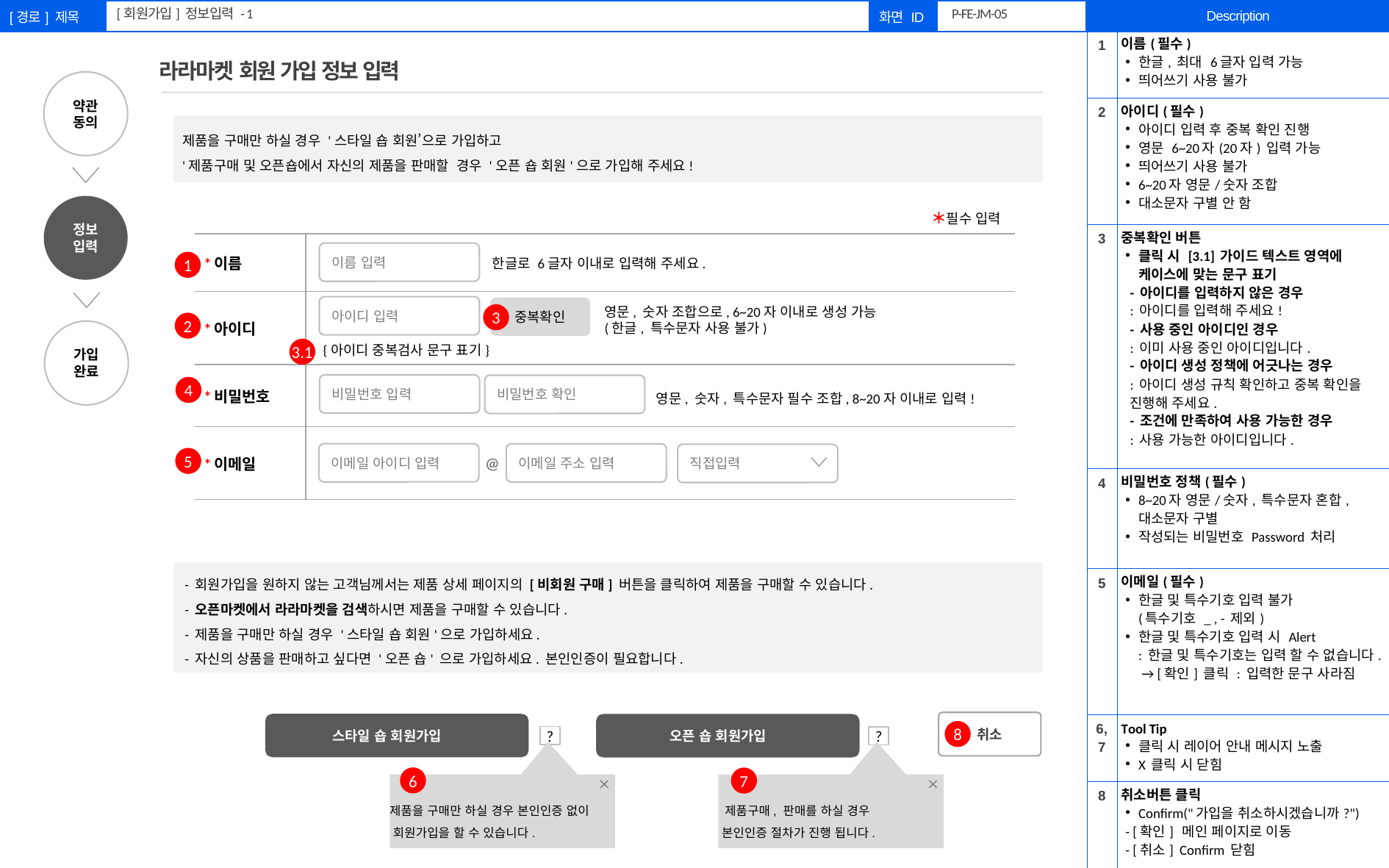

[회원가입] 정보입력 - 1
# P-FE-JM-05
| 1 | 이름(필수) 한글, 최대 6글자 입력 가능 띄어쓰기 사용 불가 |
| --- | --- |
| 2 | 아이디(필수) 아이디 입력 후 중복 확인 진행 영문 6~20자(20자) 입력 가능 띄어쓰기 사용 불가 6~20자 영문/숫자 조합 대소문자 구별 안 함 |
| 3 | 중복확인 버튼 클릭 시 [3.1] 가이드 텍스트 영역에 케이스에 맞는 문구 표기 - 아이디를 입력하지 않은 경우 : 아이디를 입력해 주세요! - 사용 중인 아이디인 경우 : 이미 사용 중인 아이디입니다. - 아이디 생성 정책에 어긋나는 경우 : 아이디 생성 규칙 확인하고 중복 확인을 진행해 주세요. - 조건에 만족하여 사용 가능한 경우 : 사용 가능한 아이디입니다. |
| 4 | 비밀번호 정책(필수) 8~20자 영문/숫자, 특수문자 혼합, 대소문자 구별 작성되는 비밀번호 Password 처리 |
| 5 | 이메일(필수) 한글 및 특수기호 입력 불가 (특수기호 \_ , - 제외) 한글 및 특수기호 입력 시 Alert : 한글 및 특수기호는 입력 할 수 없습니다. → [확인] 클릭 : 입력한 문구 사라짐 |
| 6, 7 | Tool Tip 클릭 시 레이어 안내 메시지 노출 X 클릭 시 닫힘 |
| 8 | 취소버튼 클릭 Confirm("가입을 취소하시겠습니까?") - [확인] 메인 페이지로 이동 - [취소] Confirm 닫힘 |
라라마켓 회원 가입 정보 입력
약관
동의

정보
입력

가입
완료
제품을 구매만 하실 경우 '스타일 숍 회원’으로 가입하고
'제품구매 및 오픈숍에서 자신의 제품을 판매할  경우 '오픈 숍 회원'으로 가입해 주세요!
＊필수 입력
| \*이름 |  |
| --- | --- |
| \*아이디 |  |
| \*비밀번호 |  |
| \*이메일 |  |
이름 입력
한글로 6글자 이내로 입력해 주세요.
1
아이디 입력
중복확인
영문, 숫자 조합으로, 6~20자 이내로 생성 가능
(한글, 특수문자 사용 불가)
3
2
{아이디 중복검사 문구 표기}
3.1
비밀번호 입력
비밀번호 확인
4
영문, 숫자, 특수문자 필수 조합, 8~20자 이내로 입력!
이메일 아이디 입력
이메일 주소 입력
직접입력
@
5

- 회원가입을 원하지 않는 고객님께서는 제품 상세 페이지의 [비회원 구매] 버튼을 클릭하여 제품을 구매할 수 있습니다.
- 오픈마켓에서 라라마켓을 검색하시면 제품을 구매할 수 있습니다.
- 제품을 구매만 하실 경우 '스타일 숍 회원'으로 가입하세요.
- 자신의 상품을 판매하고 싶다면 '오픈 숍' 으로 가입하세요. 본인인증이 필요합니다.
취소
스타일 숍 회원가입
오픈 숍 회원가입
8
?
?
6
7

제품을 구매만 하실 경우 본인인증 없이
 회원가입을 할 수 있습니다.

 제품구매, 판매를 하실 경우
 본인인증 절차가 진행 됩니다.